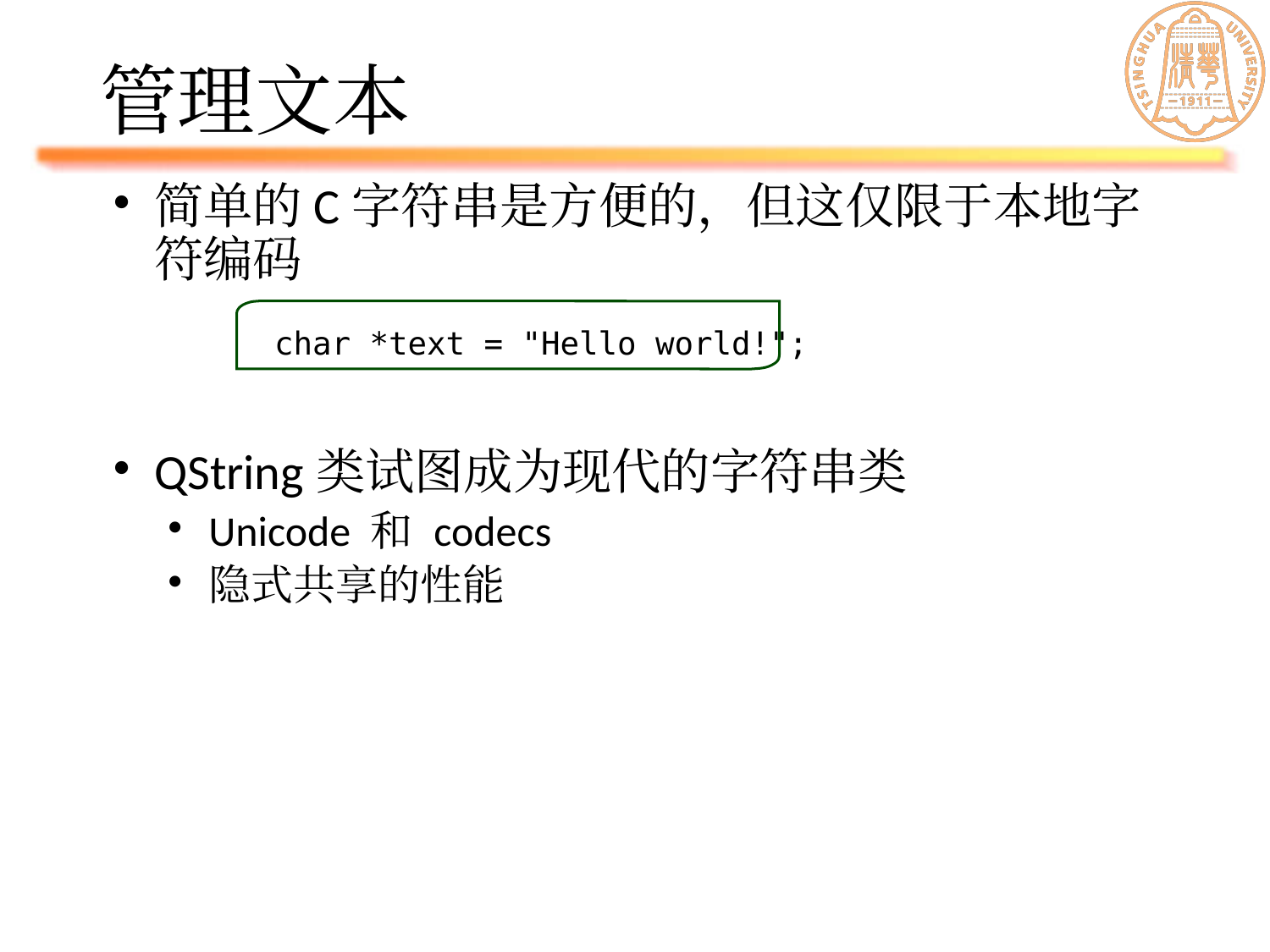

# 管理文本
简单的C字符串是方便的，但这仅限于本地字符编码

QString类试图成为现代的字符串类
Unicode 和 codecs
隐式共享的性能

char *text = "Hello world!";